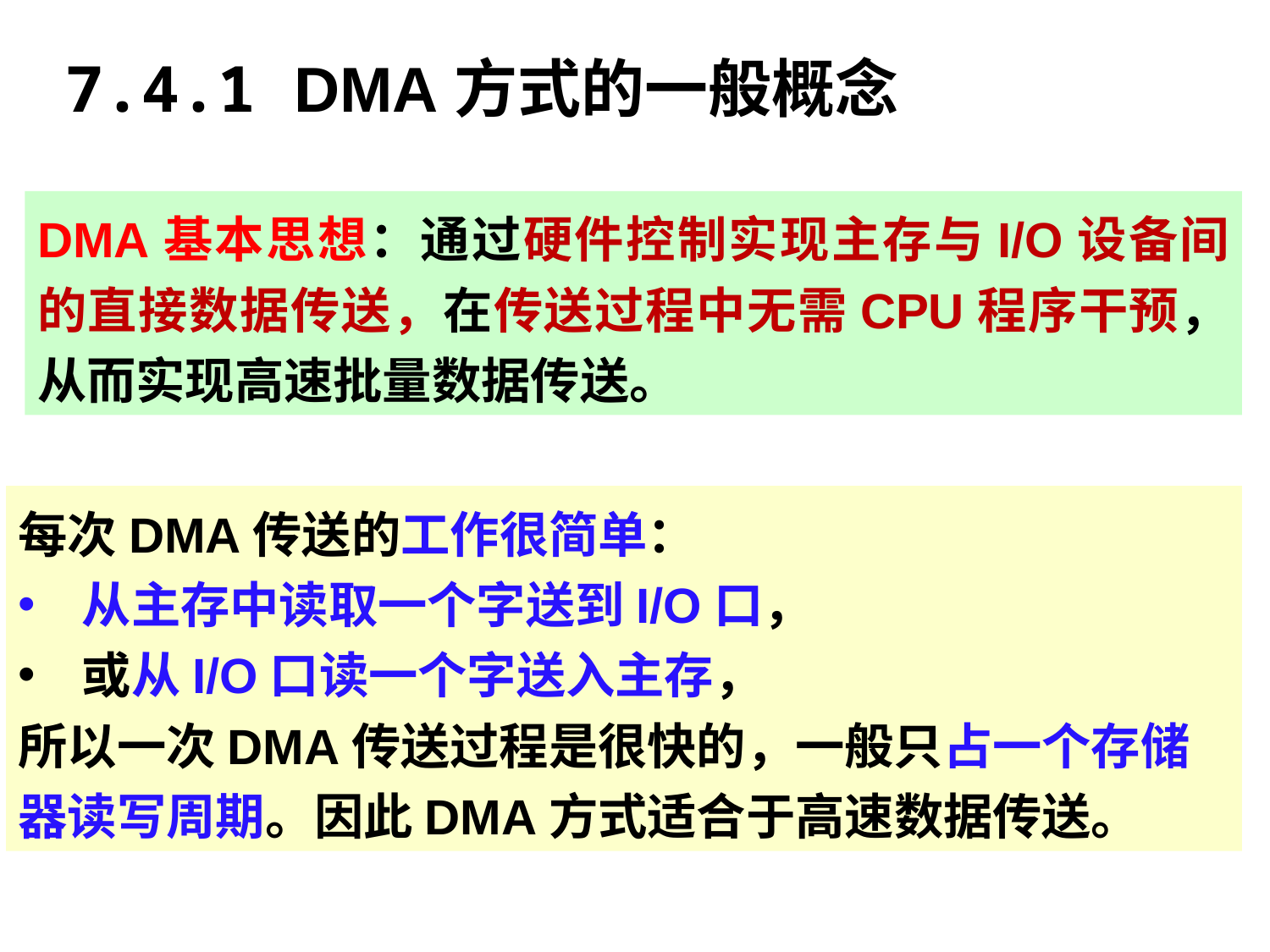

7.4.1 DMA方式的一般概念
DMA基本思想：通过硬件控制实现主存与I/O设备间的直接数据传送，在传送过程中无需CPU程序干预，从而实现高速批量数据传送。
每次DMA传送的工作很简单：
从主存中读取一个字送到I/O口，
或从I/O口读一个字送入主存，
所以一次DMA传送过程是很快的，一般只占一个存储器读写周期。因此DMA方式适合于高速数据传送。
91